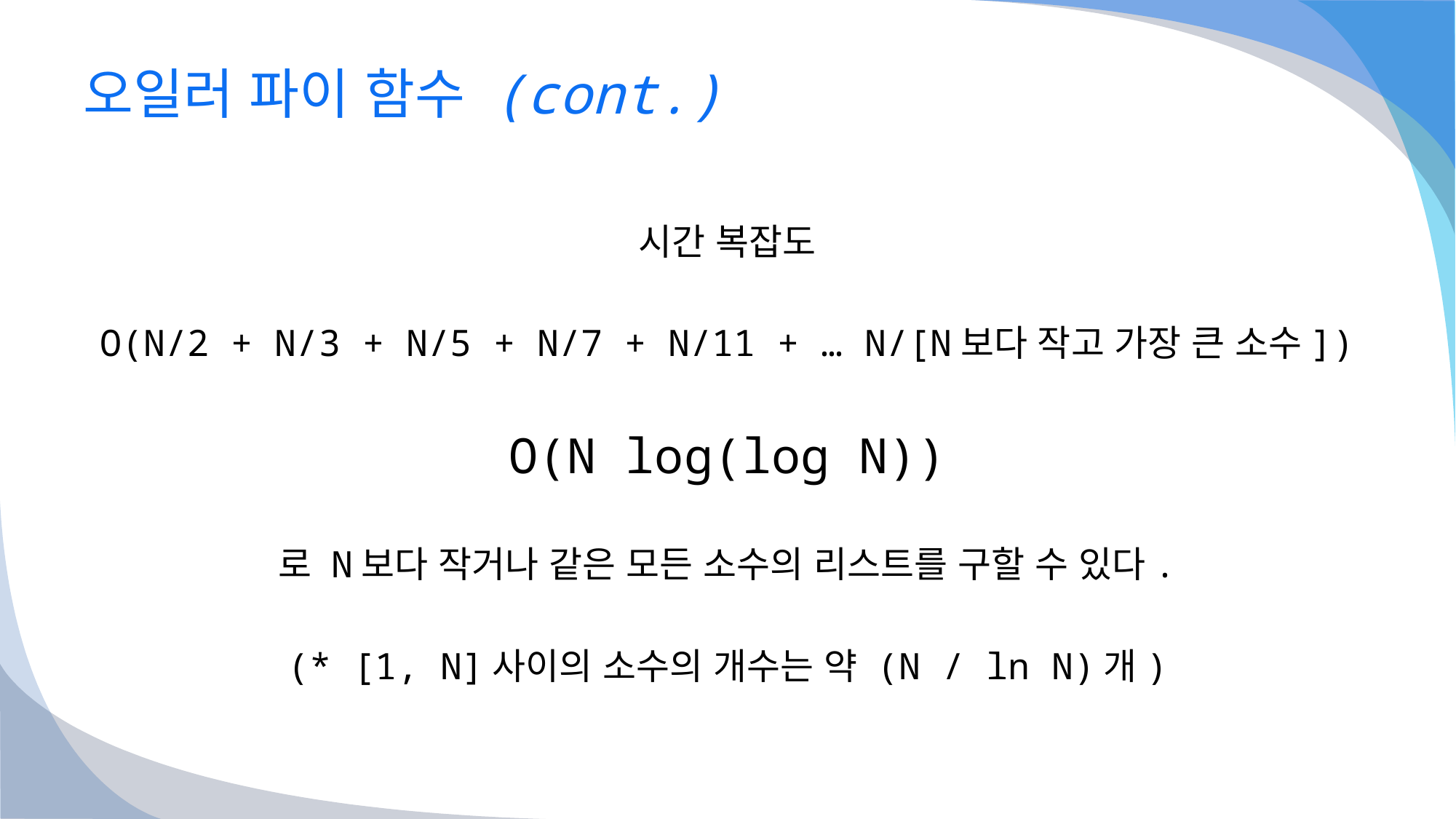

# 오일러 파이 함수 (cont.)

시간 복잡도

O(N/2 + N/3 + N/5 + N/7 + N/11 + … N/[N보다 작고 가장 큰 소수])

O(N log(log N))

로 N보다 작거나 같은 모든 소수의 리스트를 구할 수 있다.

(* [1, N]사이의 소수의 개수는 약 (N / ln N)개)